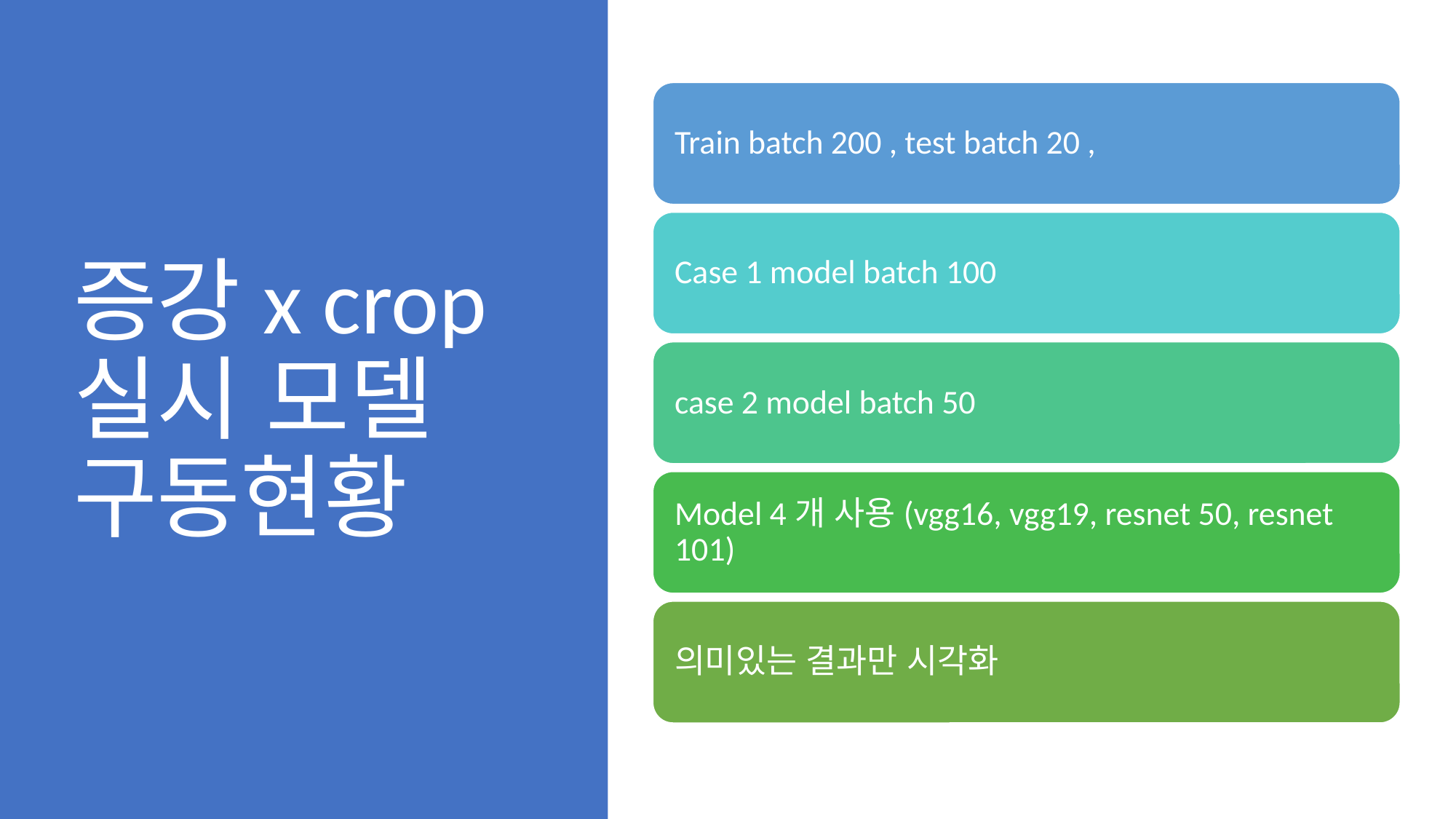

# 증강x crop 실시 모델 구동현황
Train batch 200 , test batch 20 ,
Case 1 model batch 100
case 2 model batch 50
Model 4개 사용(vgg16, vgg19, resnet 50, resnet 101)
의미있는 결과만 시각화